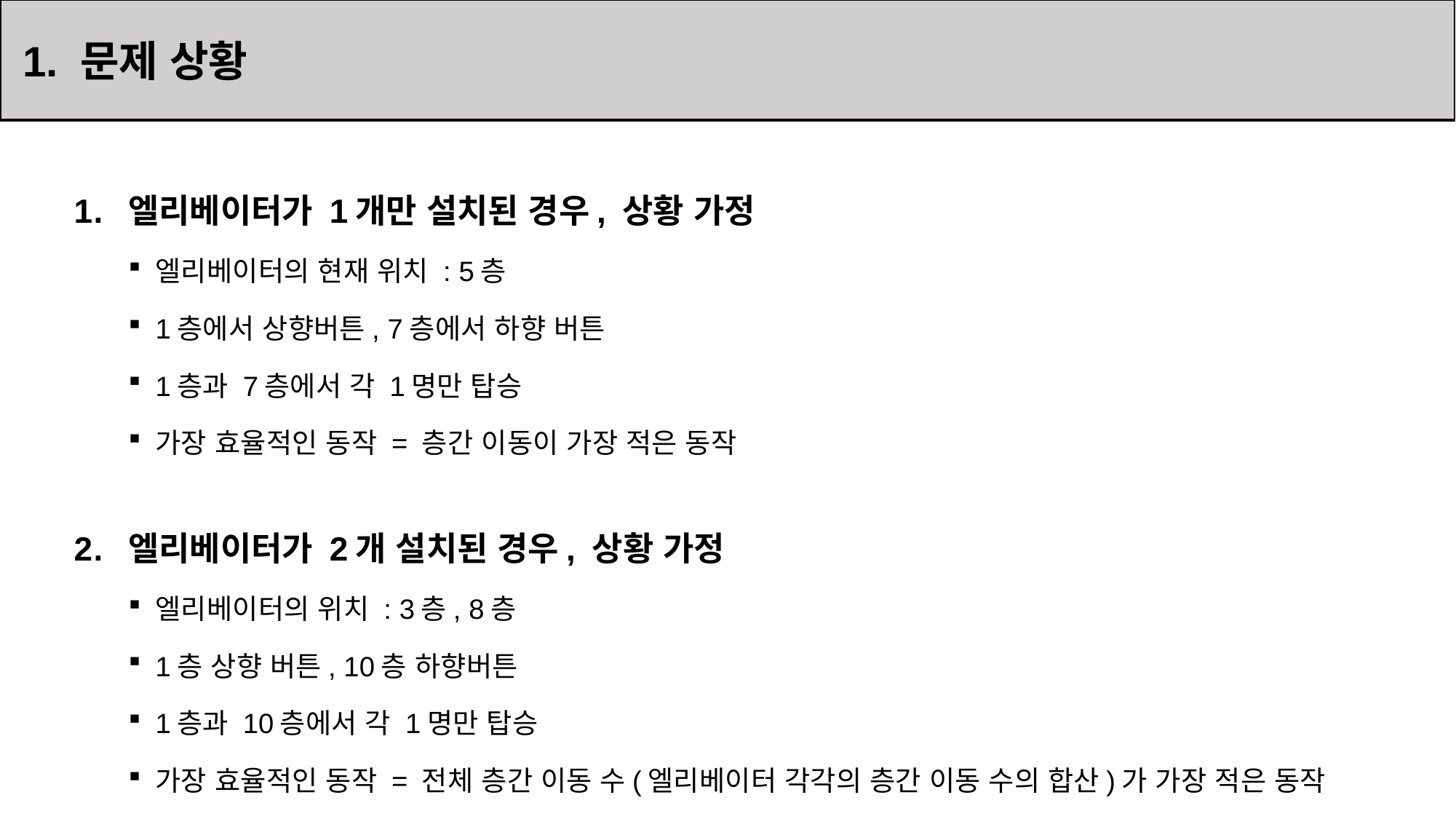

1. 문제 상황
엘리베이터가 1개만 설치된 경우, 상황 가정
엘리베이터의 현재 위치 : 5층
1층에서 상향버튼, 7층에서 하향 버튼
1층과 7층에서 각 1명만 탑승
가장 효율적인 동작 = 층간 이동이 가장 적은 동작

엘리베이터가 2개 설치된 경우, 상황 가정
엘리베이터의 위치 : 3층, 8층
1층 상향 버튼, 10층 하향버튼
1층과 10층에서 각 1명만 탑승
가장 효율적인 동작 = 전체 층간 이동 수(엘리베이터 각각의 층간 이동 수의 합산)가 가장 적은 동작